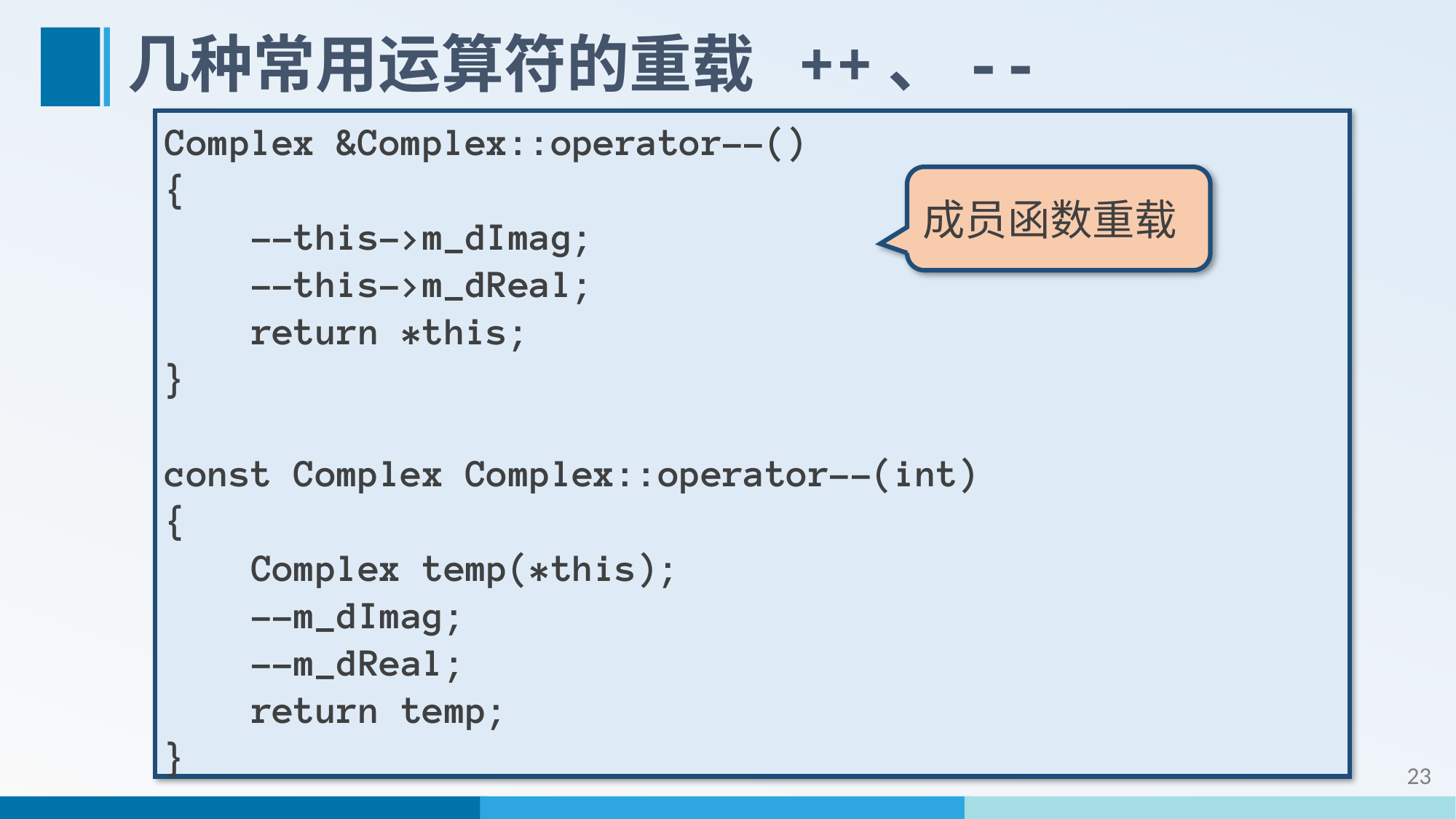

# 几种常用运算符的重载  ++、--
Complex &Complex::operator--()
{
    --this->m_dImag;
    --this->m_dReal;
    return *this;
}

const Complex Complex::operator--(int)
{
    Complex temp(*this);
    --m_dImag;
    --m_dReal;
    return temp;
}
成员函数重载